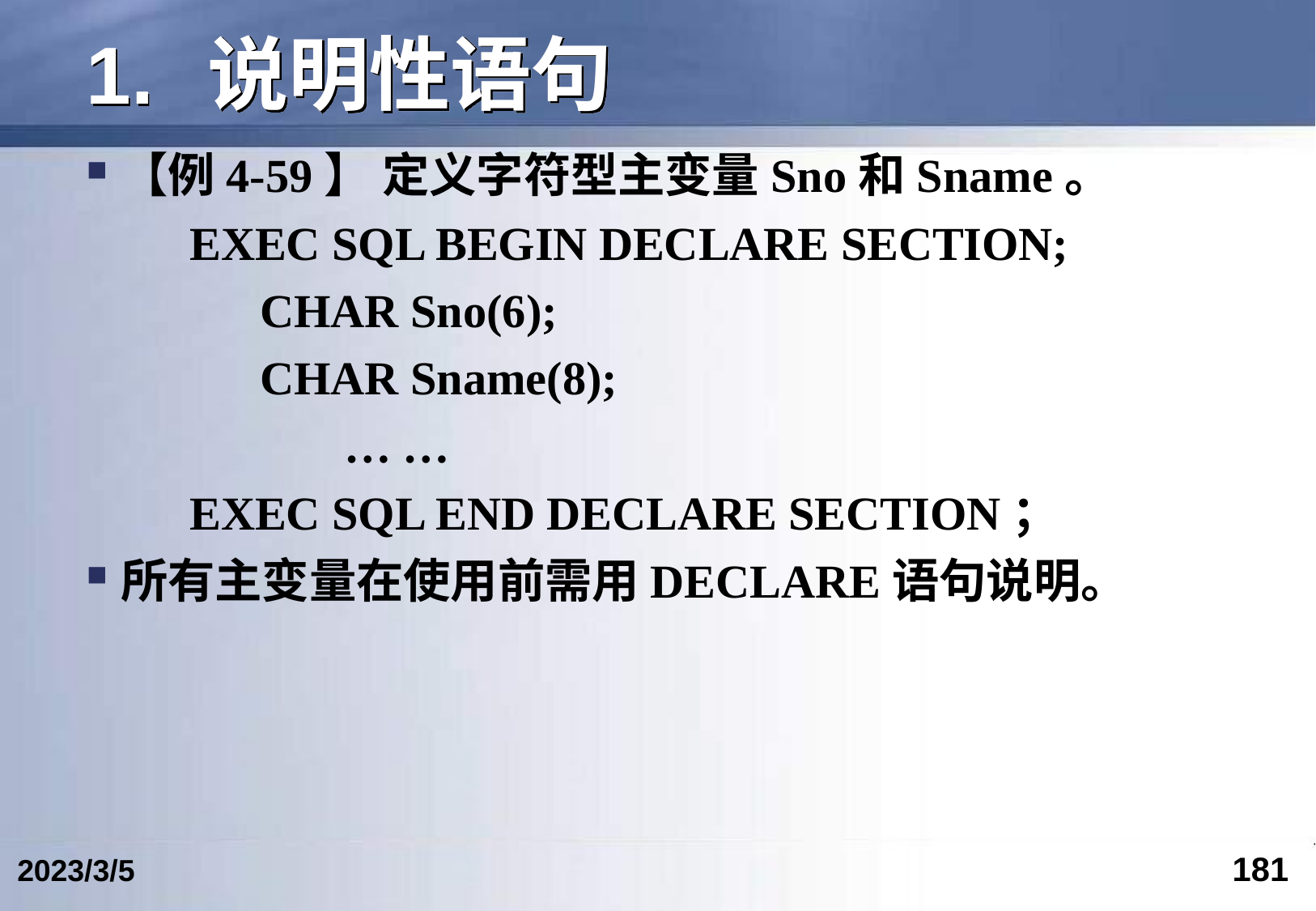

# 1.	说明性语句
【例4-59】 定义字符型主变量Sno和Sname。
EXEC SQL BEGIN DECLARE SECTION;
      CHAR Sno(6);
      CHAR Sname(8);
		… …
EXEC SQL END DECLARE SECTION；
所有主变量在使用前需用DECLARE语句说明。
181
2023/3/5